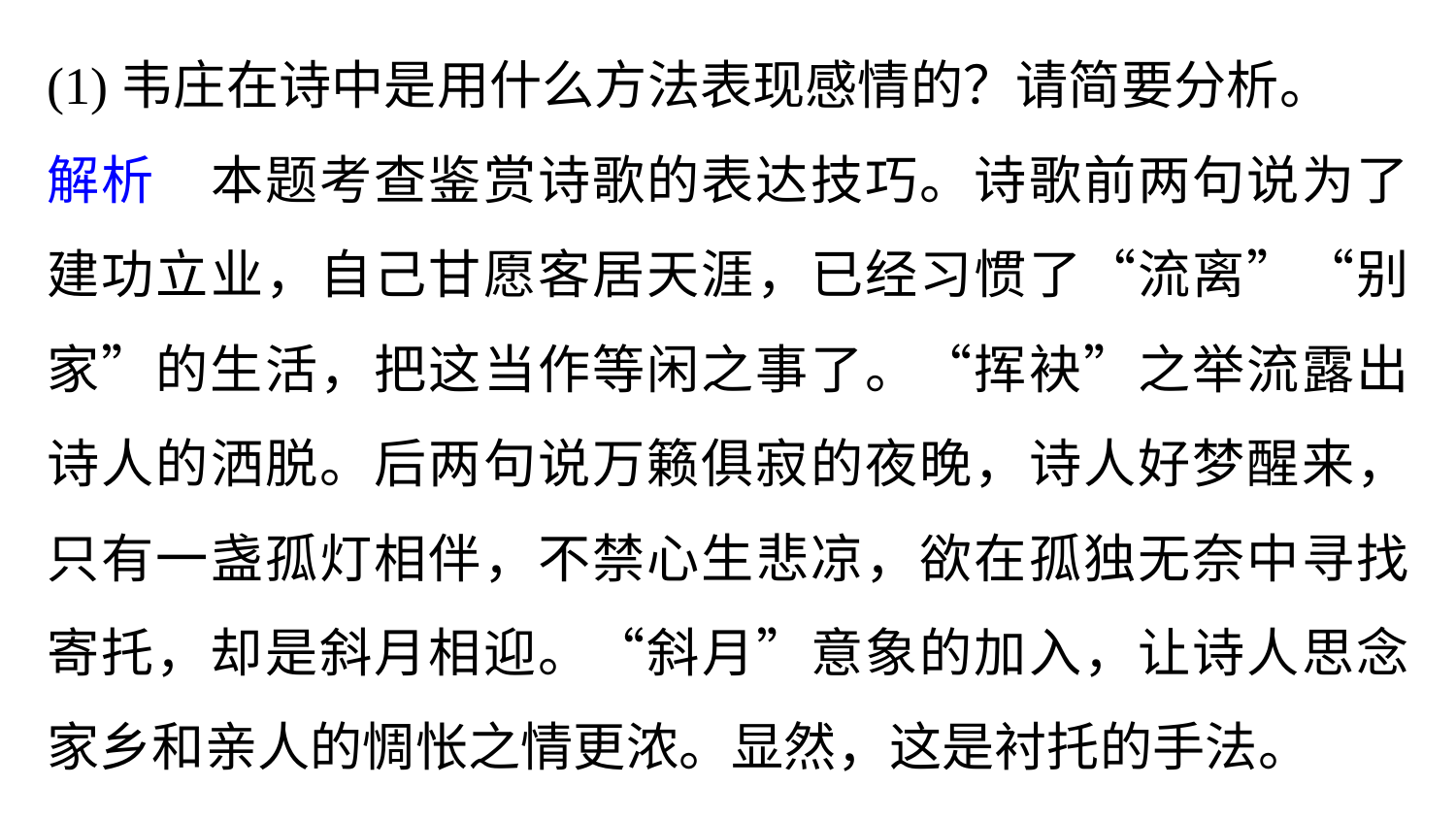

(1)韦庄在诗中是用什么方法表现感情的？请简要分析。
解析　本题考查鉴赏诗歌的表达技巧。诗歌前两句说为了建功立业，自己甘愿客居天涯，已经习惯了“流离”“别家”的生活，把这当作等闲之事了。“挥袂”之举流露出诗人的洒脱。后两句说万籁俱寂的夜晚，诗人好梦醒来，只有一盏孤灯相伴，不禁心生悲凉，欲在孤独无奈中寻找寄托，却是斜月相迎。“斜月”意象的加入，让诗人思念家乡和亲人的惆怅之情更浓。显然，这是衬托的手法。